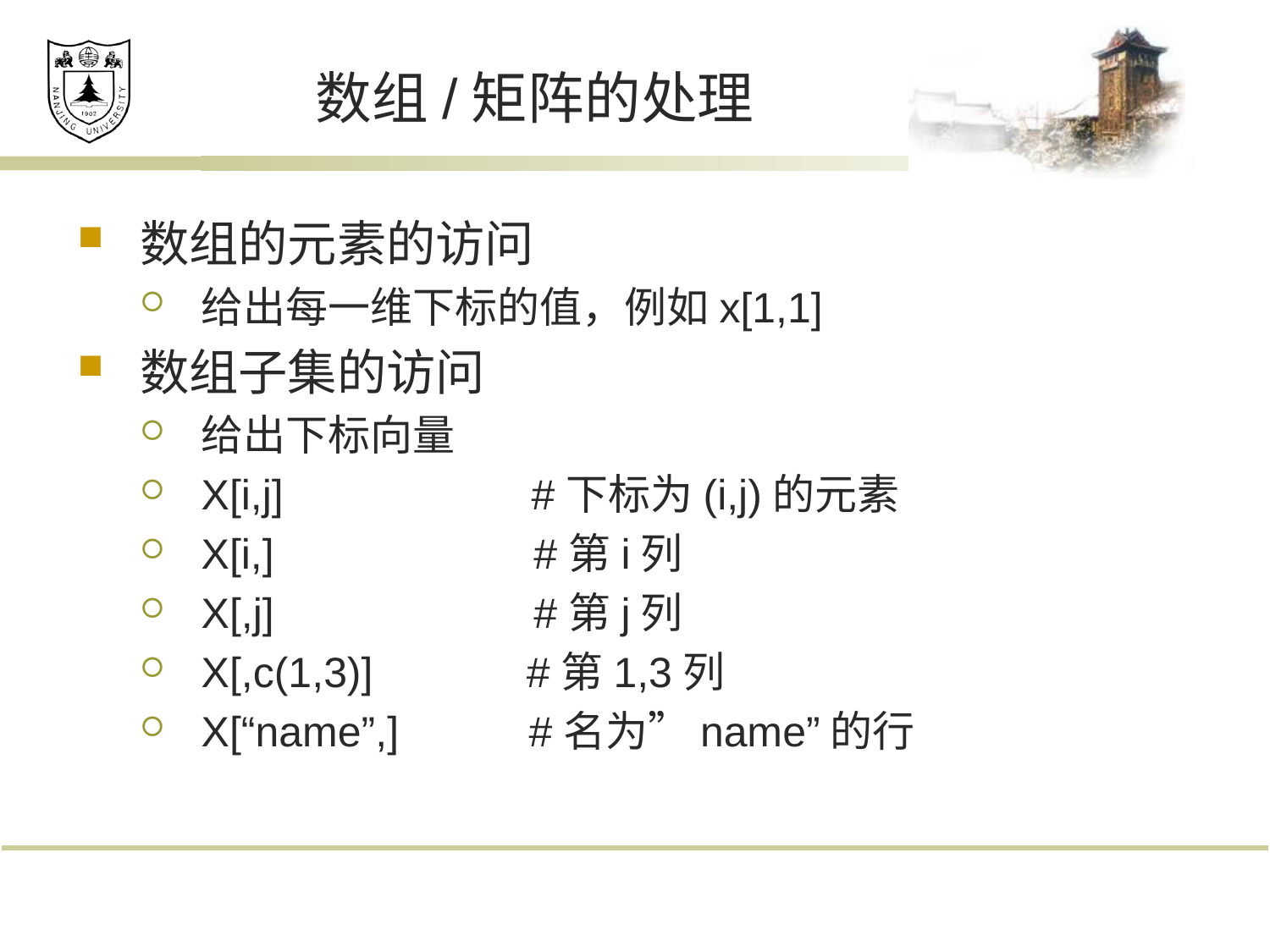

# 数组/矩阵的处理
数组的元素的访问
给出每一维下标的值，例如x[1,1]
数组子集的访问
给出下标向量
X[i,j]                     #下标为(i,j)的元素
X[i,]                      #第i列
X[,j]                      #第j列
X[,c(1,3)]             #第1,3列
X[“name”,]           #名为”name”的行